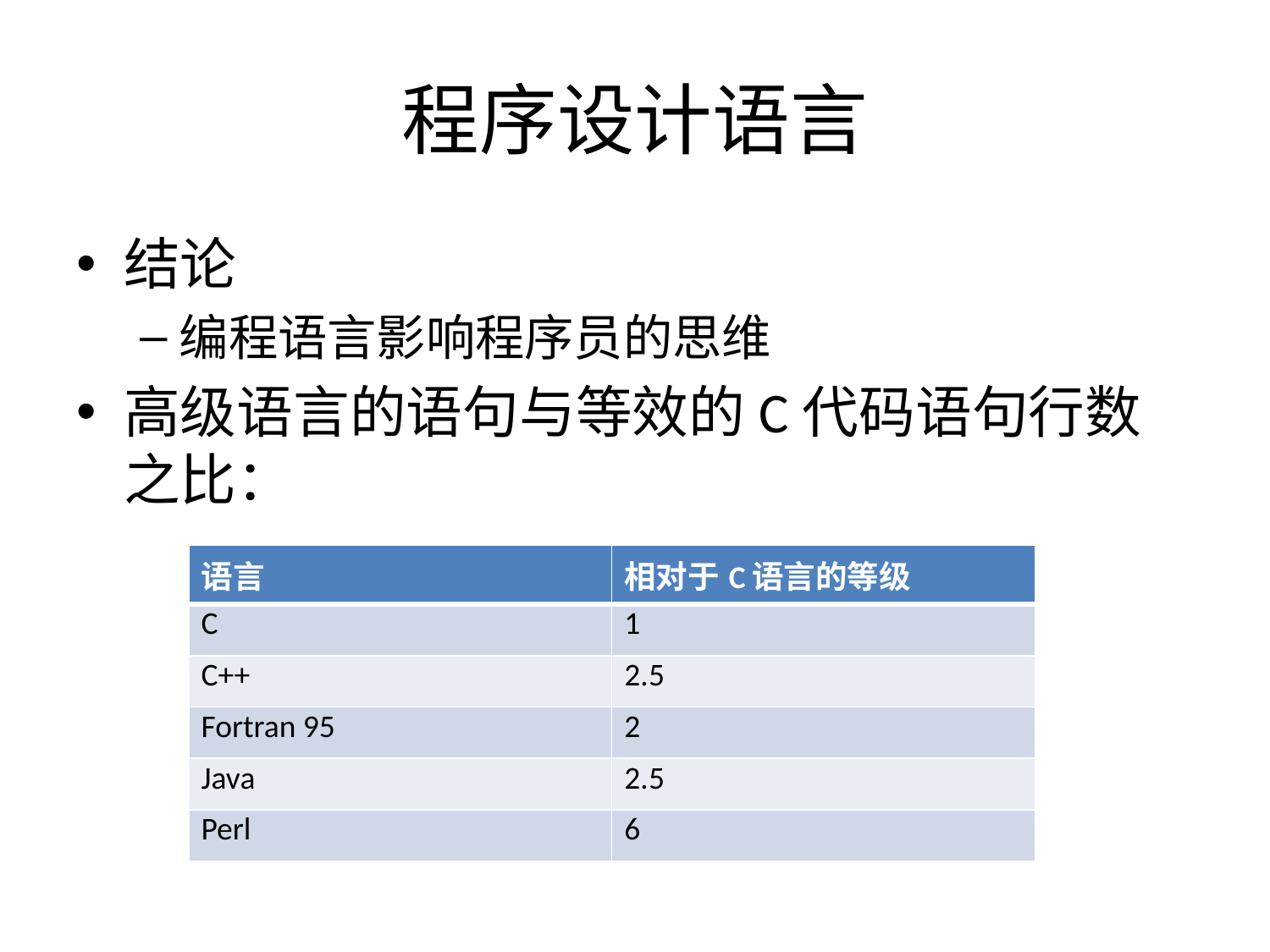

# 程序设计语言
结论
编程语言影响程序员的思维
高级语言的语句与等效的C代码语句行数之比：

| 语言 | 相对于C语言的等级 |
| --- | --- |
| C | 1 |
| C++ | 2.5 |
| Fortran 95 | 2 |
| Java | 2.5 |
| Perl | 6 |